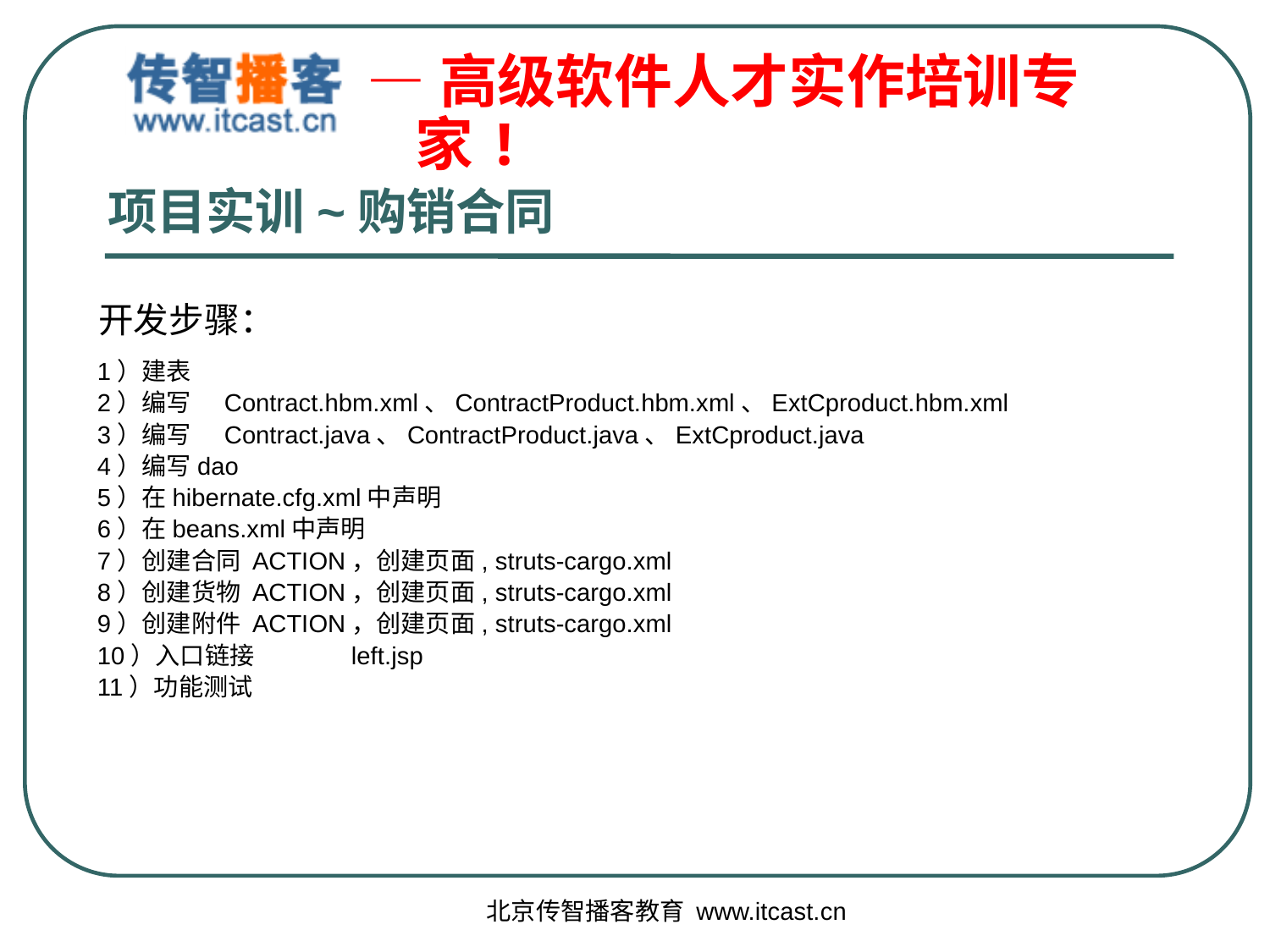

# 项目实训~购销合同
开发步骤：
1）建表
2）编写	Contract.hbm.xml、ContractProduct.hbm.xml、ExtCproduct.hbm.xml
3）编写	Contract.java、ContractProduct.java、ExtCproduct.java
4）编写dao
5）在hibernate.cfg.xml中声明
6）在beans.xml中声明
7）创建合同 ACTION，创建页面, struts-cargo.xml
8）创建货物 ACTION，创建页面, struts-cargo.xml
9）创建附件 ACTION，创建页面, struts-cargo.xml
10）入口链接	left.jsp
11）功能测试
北京传智播客教育 www.itcast.cn